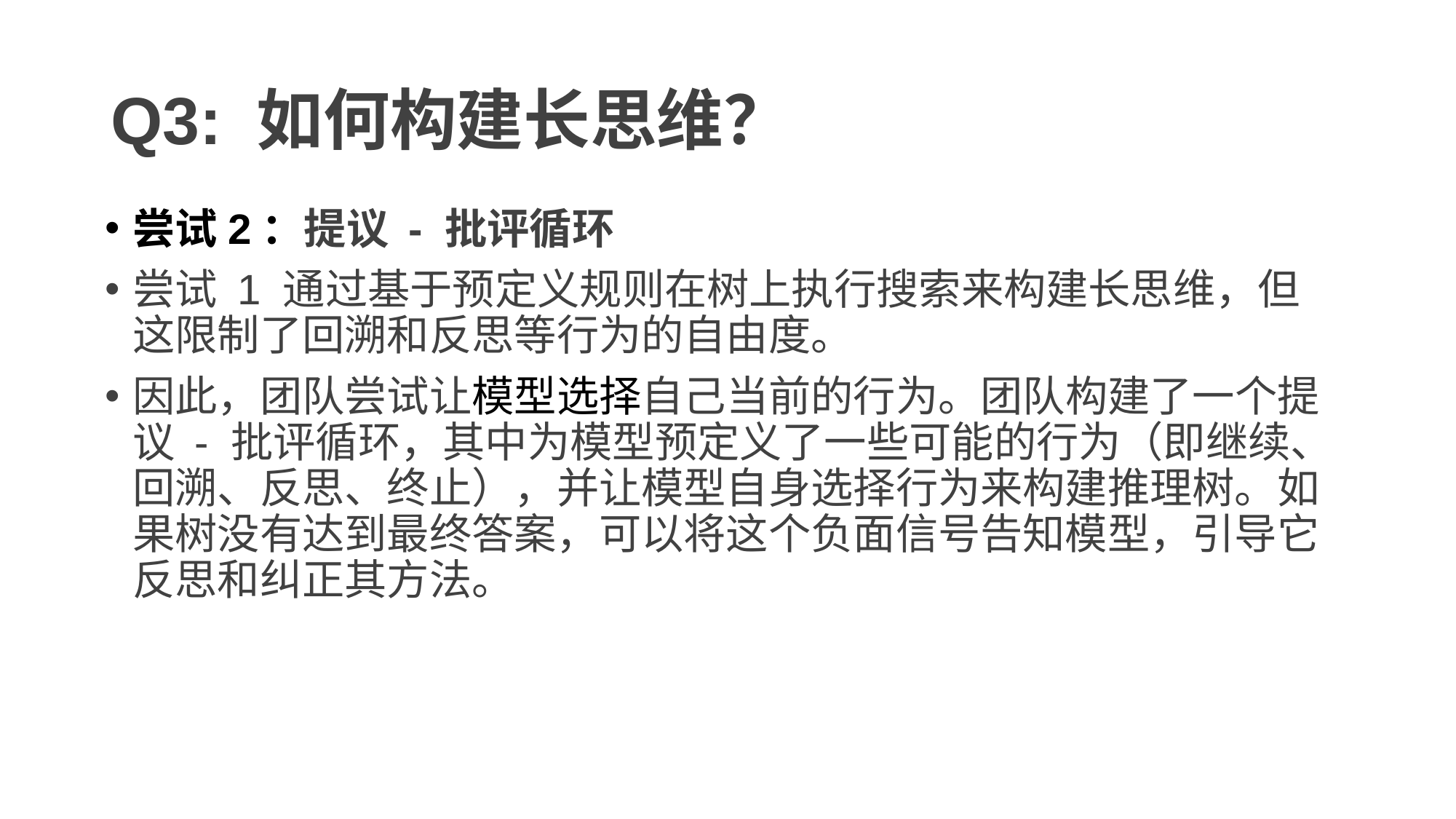

# Q3: 如何构建长思维？
尝试2：提议 - 批评循环
尝试 1 通过基于预定义规则在树上执行搜索来构建长思维，但这限制了回溯和反思等行为的自由度。
因此，团队尝试让模型选择自己当前的行为。团队构建了一个提议 - 批评循环，其中为模型预定义了一些可能的行为（即继续、回溯、反思、终止），并让模型自身选择行为来构建推理树。如果树没有达到最终答案，可以将这个负面信号告知模型，引导它反思和纠正其方法。